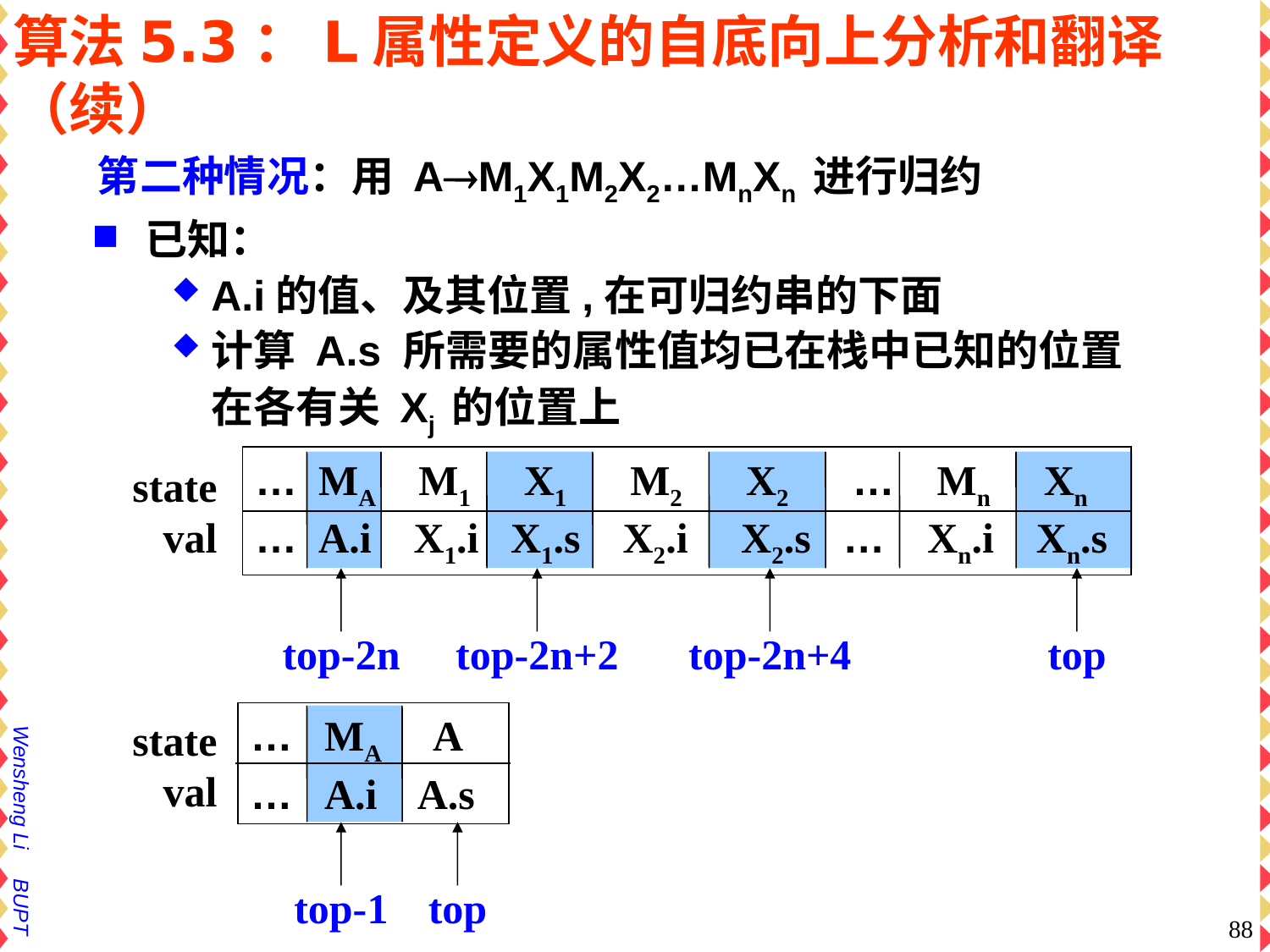

# 算法5.3：L属性定义的自底向上分析和翻译（续）
第二种情况：用 A→M1X1M2X2…MnXn 进行归约
已知：
A.i的值、及其位置,在可归约串的下面
计算 A.s 所需要的属性值均已在栈中已知的位置
	在各有关 Xj 的位置上

…  MA    M1     X1      M2      X2      …    Mn     Xn
…  A.i    X1.i   X1.s    X2.i     X2.s   …    Xn.i    Xn.s
state
val

top-2n

top-2n+2

top-2n+4

top
…   MA     A
…   A.i    A.s

state
val

top-1

top
88